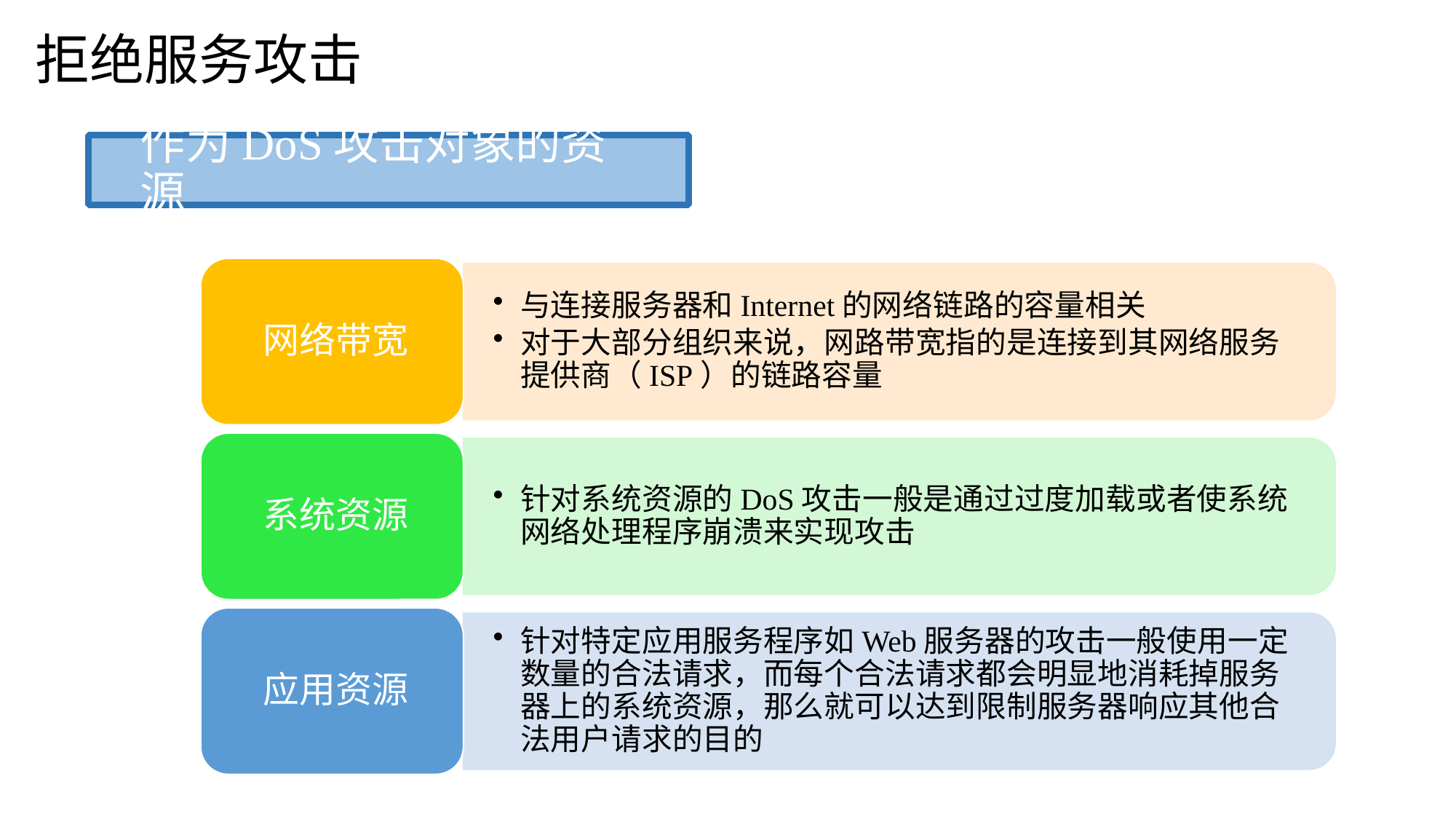

拒绝服务攻击
作为DoS攻击对象的资源
与连接服务器和Internet的网络链路的容量相关
对于大部分组织来说，网路带宽指的是连接到其网络服务提供商（ISP）的链路容量
网络带宽
针对系统资源的DoS攻击一般是通过过度加载或者使系统网络处理程序崩溃来实现攻击
系统资源
针对特定应用服务程序如Web服务器的攻击一般使用一定数量的合法请求，而每个合法请求都会明显地消耗掉服务器上的系统资源，那么就可以达到限制服务器响应其他合法用户请求的目的
应用资源